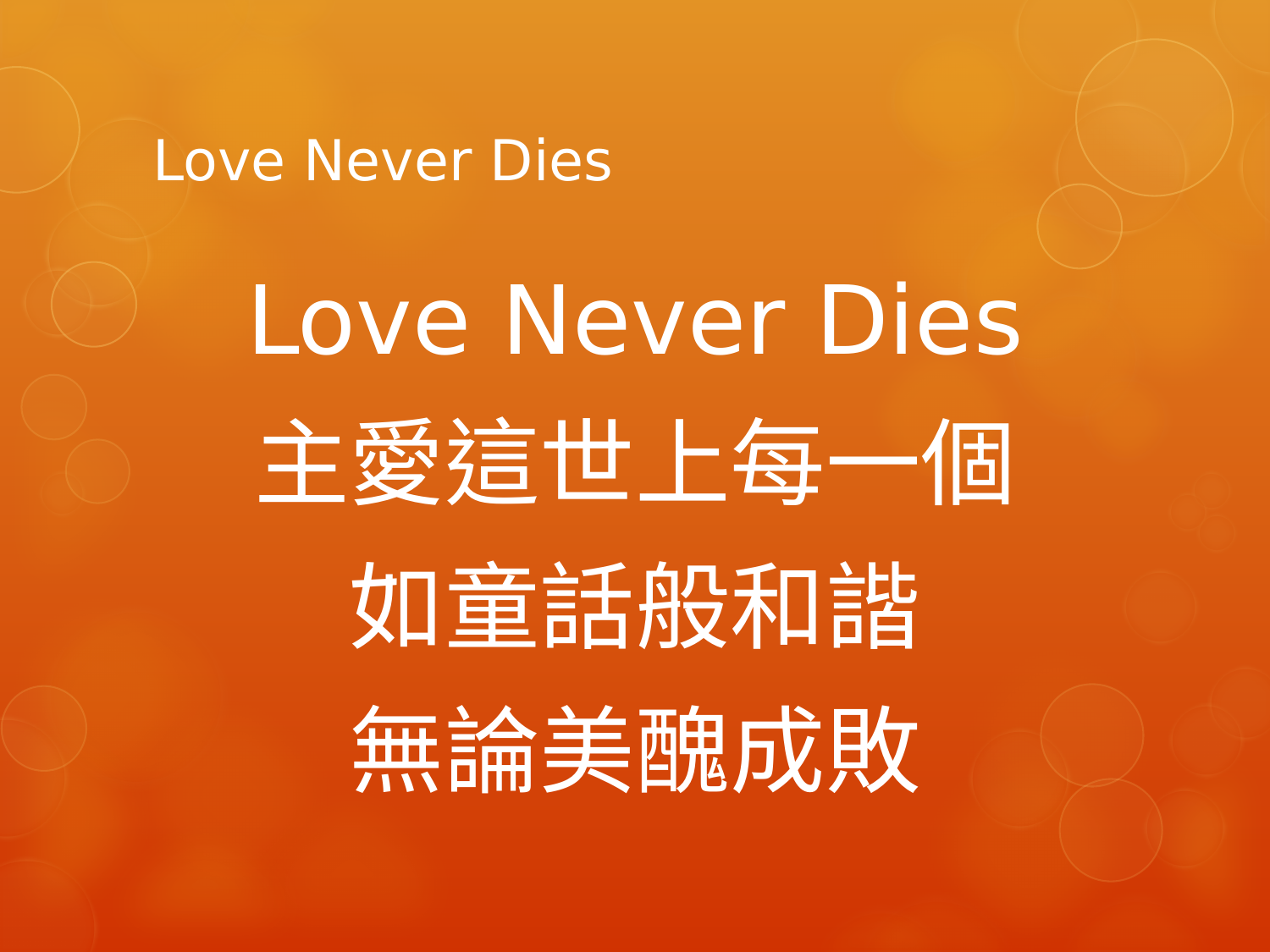

# Love Never Dies
Love Never Dies
主愛這世上每一個
如童話般和諧
無論美醜成敗